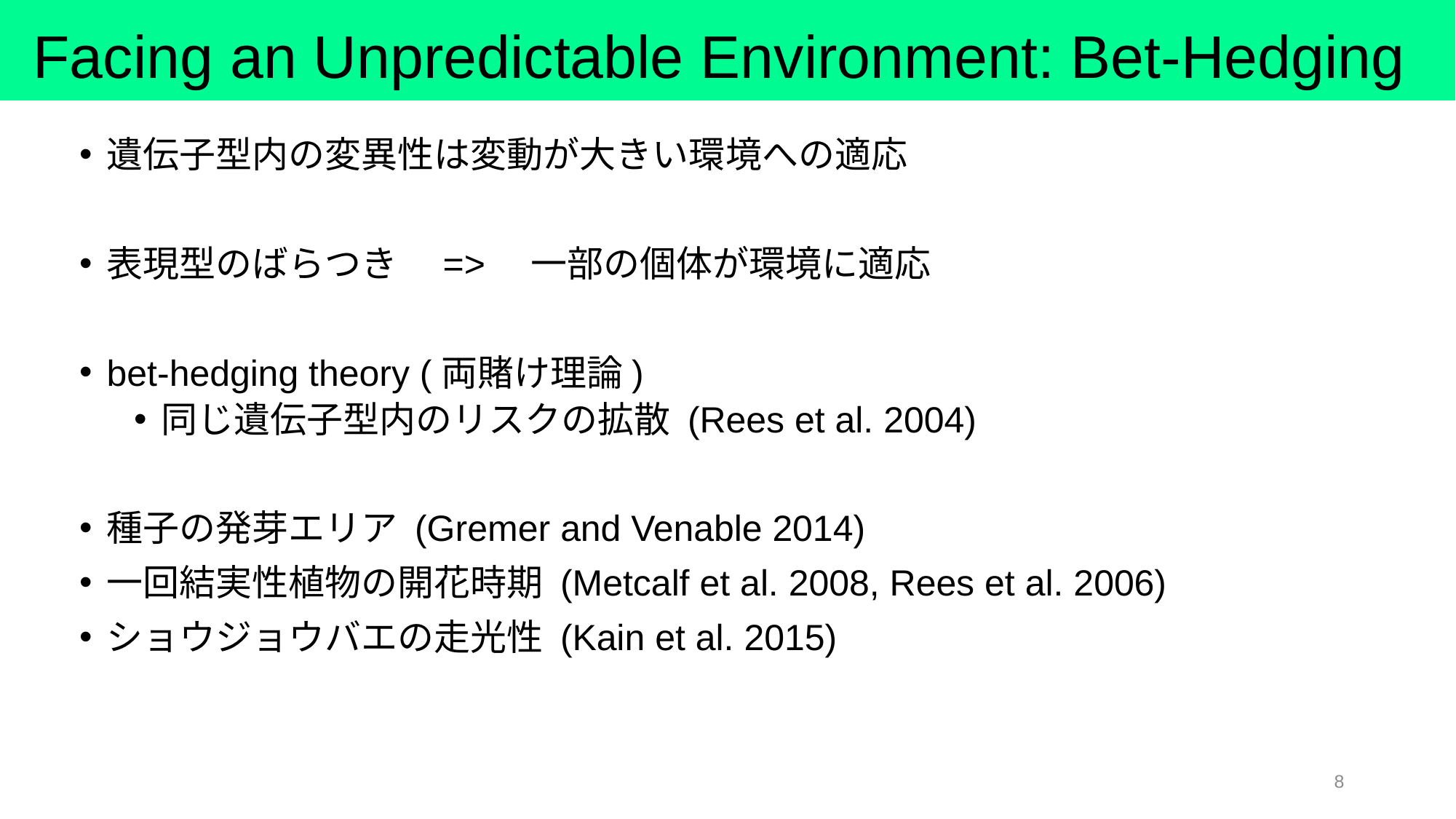

# Facing an Unpredictable Environment: Bet-Hedging
遺伝子型内の変異性は変動が大きい環境への適応

表現型のばらつき　=>　一部の個体が環境に適応

bet-hedging theory (両賭け理論)
同じ遺伝子型内のリスクの拡散 (Rees et al. 2004)

種子の発芽エリア (Gremer and Venable 2014)
一回結実性植物の開花時期 (Metcalf et al. 2008, Rees et al. 2006)
ショウジョウバエの走光性 (Kain et al. 2015)
8